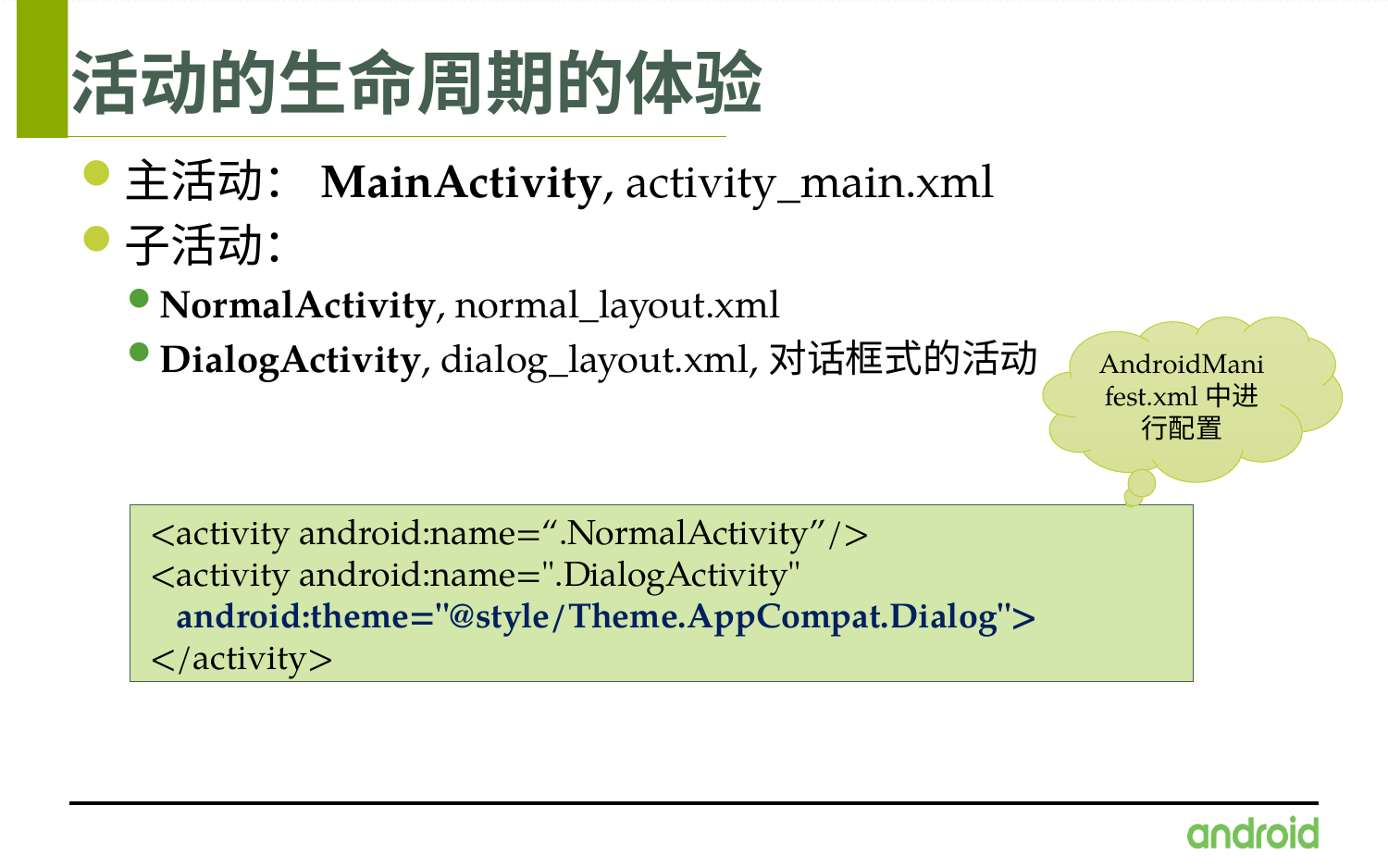

# 活动的生命周期的体验
主活动：MainActivity, activity_main.xml
子活动：
NormalActivity, normal_layout.xml
DialogActivity, dialog_layout.xml,对话框式的活动
AndroidManifest.xml中进行配置
 <activity android:name=“.NormalActivity”/>
 <activity android:name=".DialogActivity"
    android:theme="@style/Theme.AppCompat.Dialog">
 </activity>